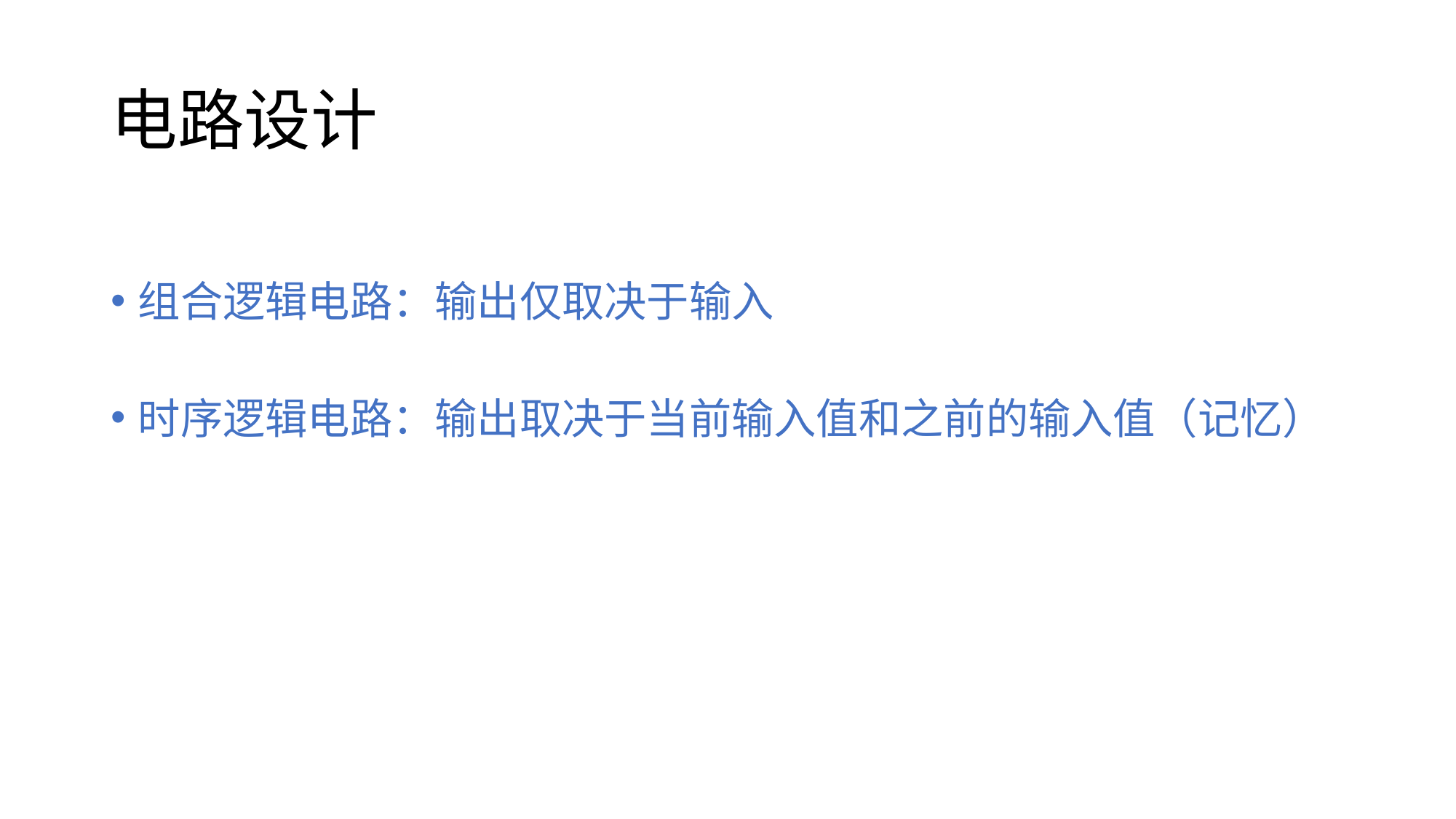

# 电路设计
组合逻辑电路：输出仅取决于输入
时序逻辑电路：输出取决于当前输入值和之前的输入值（记忆）